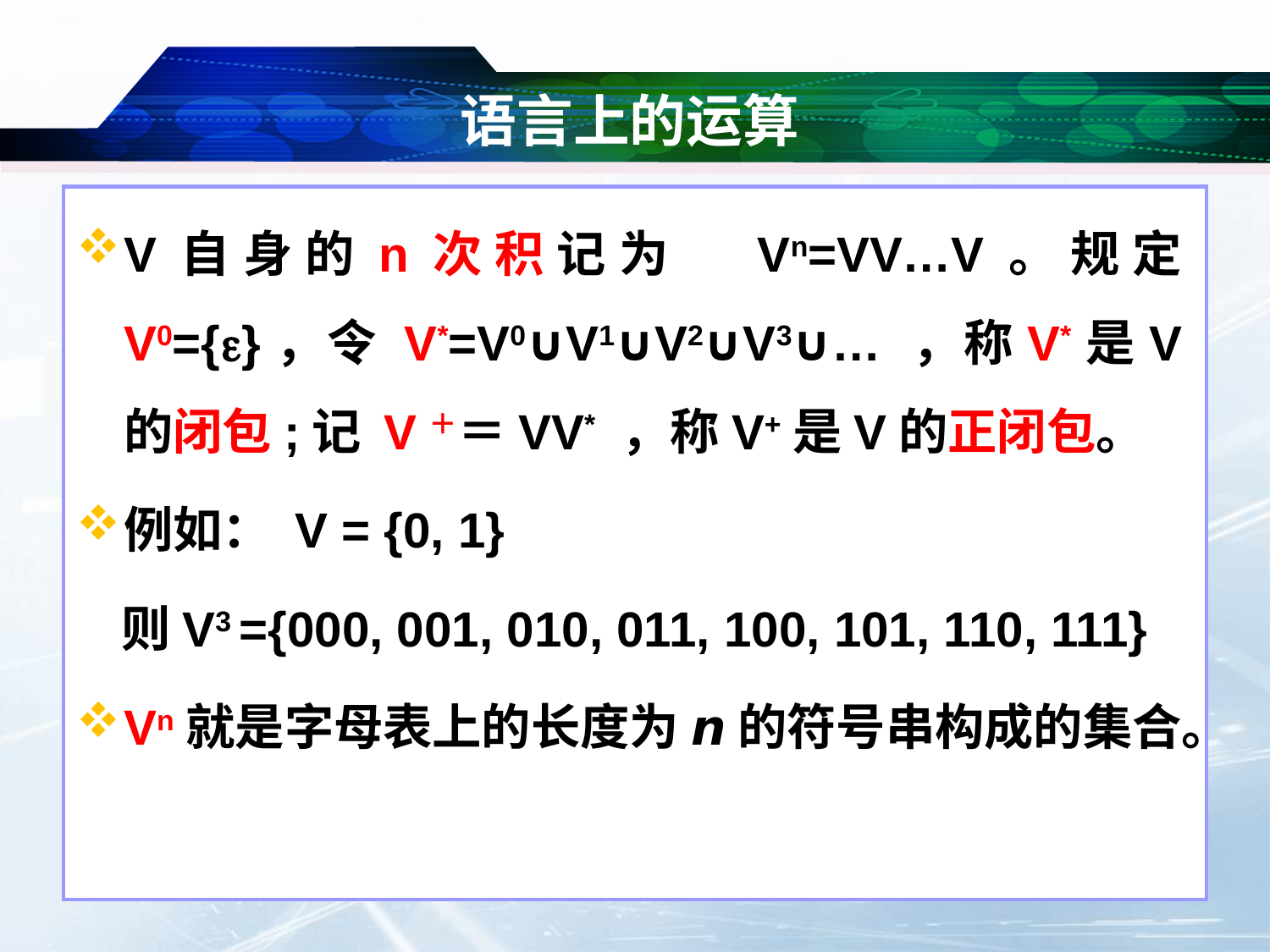

# 语言上的运算
V自身的n次积记为	Vn=VV…V。规定V0={ε}，令 V*=V0∪V1∪V2∪V3∪… ，称V*是V的闭包;记 V＋＝VV* ，称V+是V的正闭包。
例如： V = {0, 1}
则V3 ={000, 001, 010, 011, 100, 101, 110, 111}
Vn就是字母表上的长度为n的符号串构成的集合。